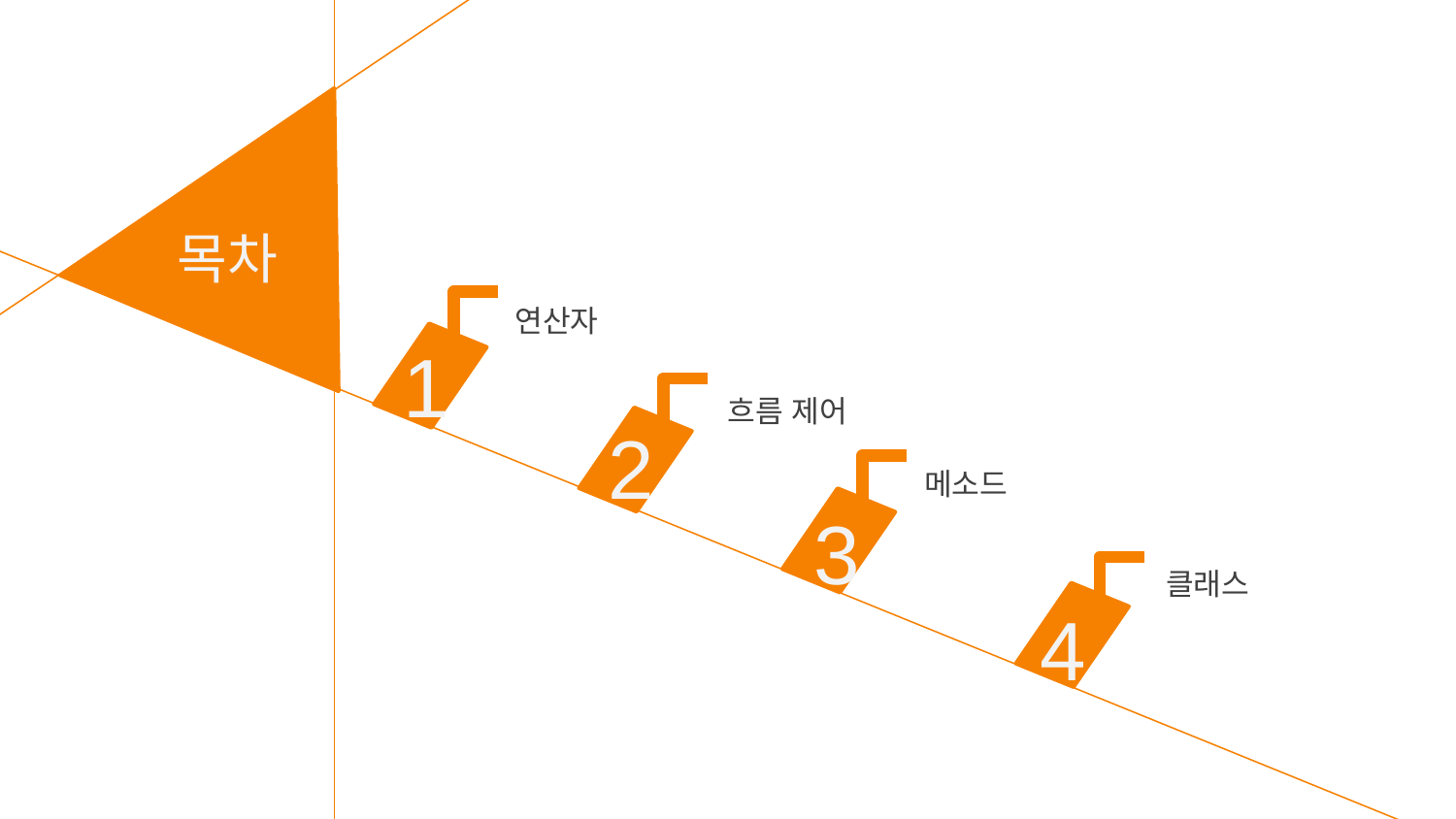

목차
연산자

1
흐름 제어
2

메소드

3
클래스

4